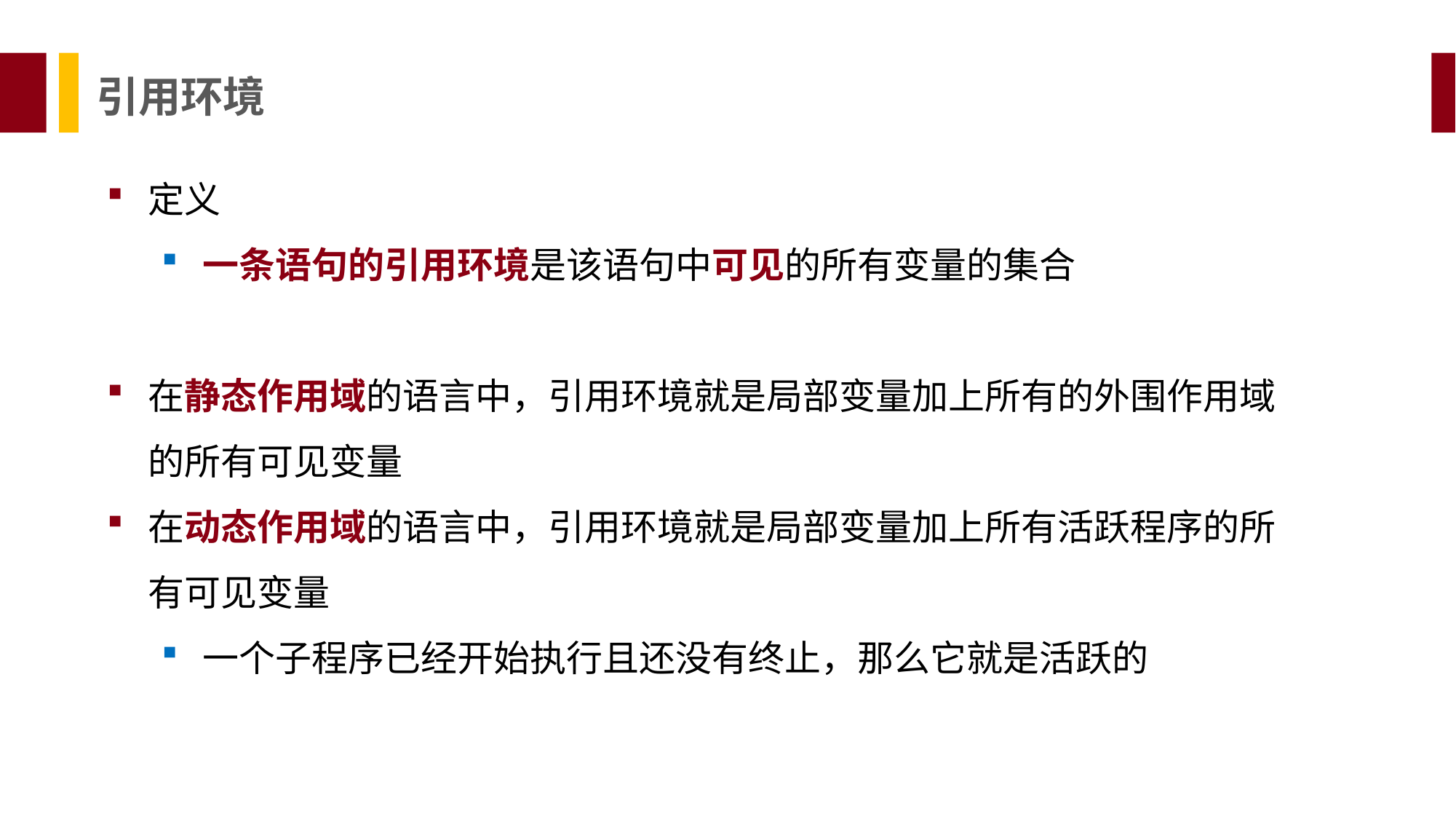

引用环境
定义
一条语句的引用环境是该语句中可见的所有变量的集合

在静态作用域的语言中，引用环境就是局部变量加上所有的外围作用域的所有可见变量
在动态作用域的语言中，引用环境就是局部变量加上所有活跃程序的所有可见变量
一个子程序已经开始执行且还没有终止，那么它就是活跃的